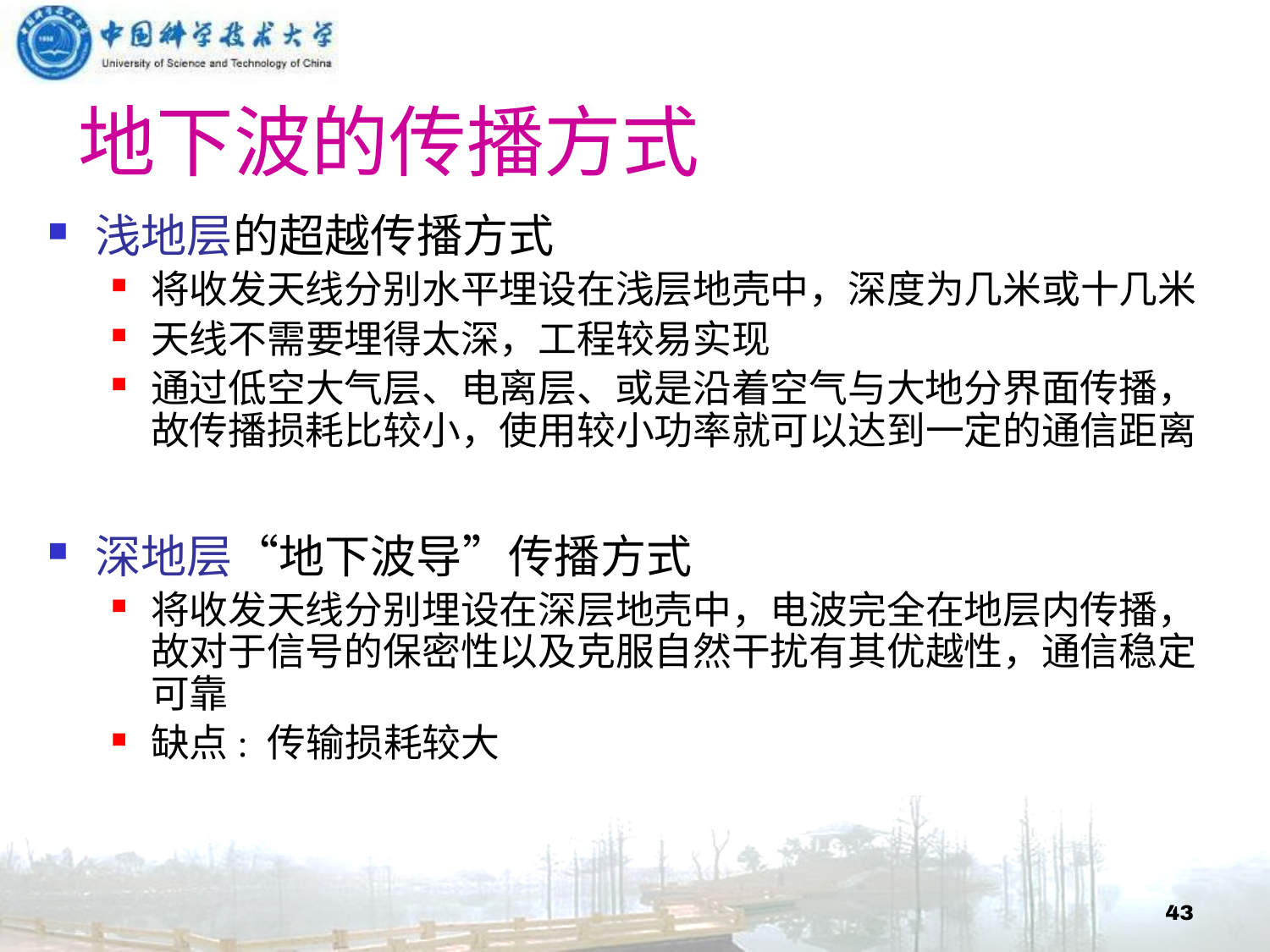

#
地下波的传播方式
浅地层的超越传播方式
将收发天线分别水平埋设在浅层地壳中，深度为几米或十几米
天线不需要埋得太深，工程较易实现
通过低空大气层、电离层、或是沿着空气与大地分界面传播，故传播损耗比较小，使用较小功率就可以达到一定的通信距离

深地层“地下波导”传播方式
将收发天线分别埋设在深层地壳中，电波完全在地层内传播，故对于信号的保密性以及克服自然干扰有其优越性，通信稳定可靠
缺点: 传输损耗较大
43